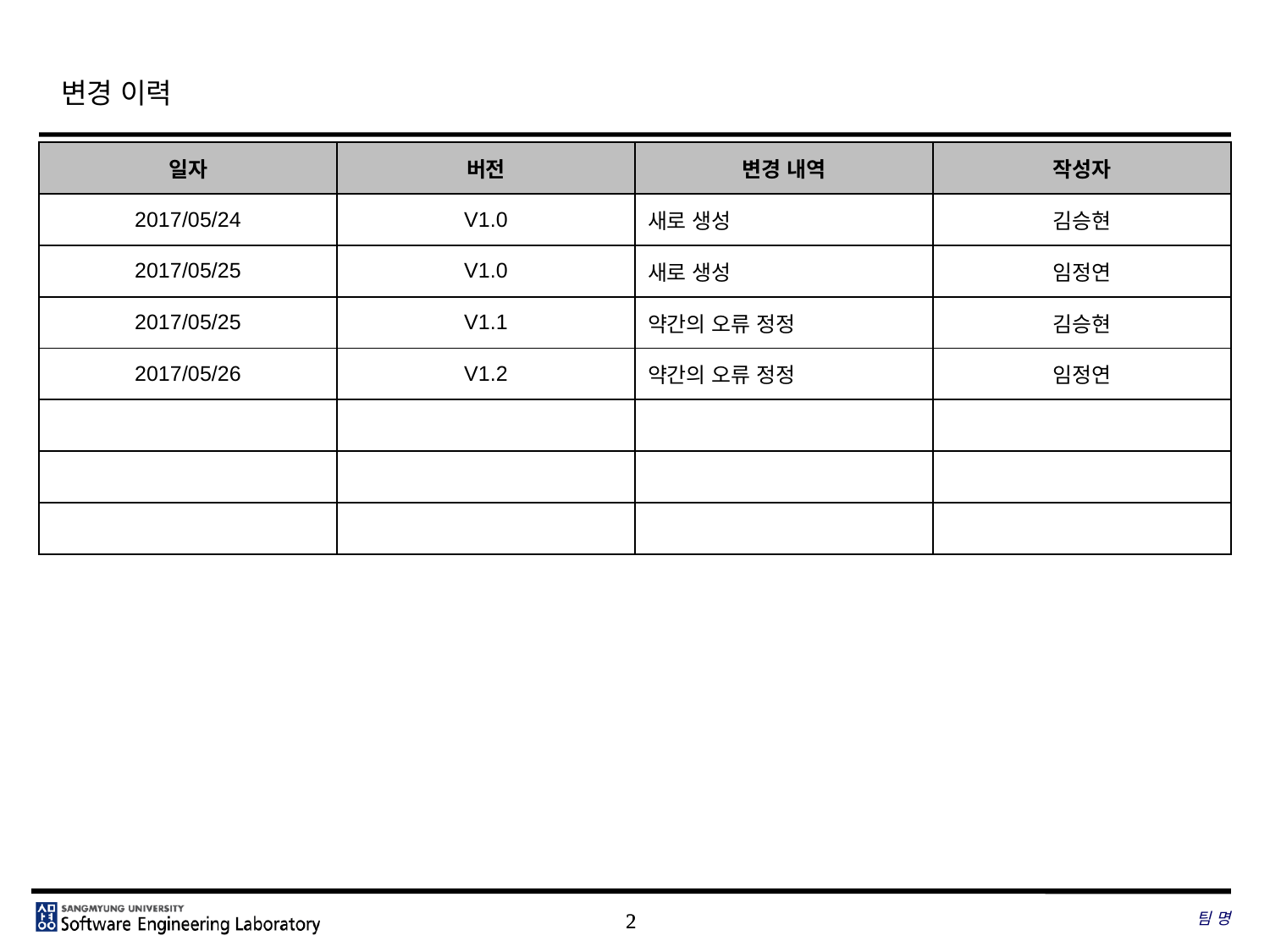

# 변경 이력
| 일자 | 버전 | 변경 내역 | 작성자 |
| --- | --- | --- | --- |
| 2017/05/24 | V1.0 | 새로 생성 | 김승현 |
| 2017/05/25 | V1.0 | 새로 생성 | 임정연 |
| 2017/05/25 | V1.1 | 약간의 오류 정정 | 김승현 |
| 2017/05/26 | V1.2 | 약간의 오류 정정 | 임정연 |
|  |  |  |  |
|  |  |  |  |
|  |  |  |  |
팀 명